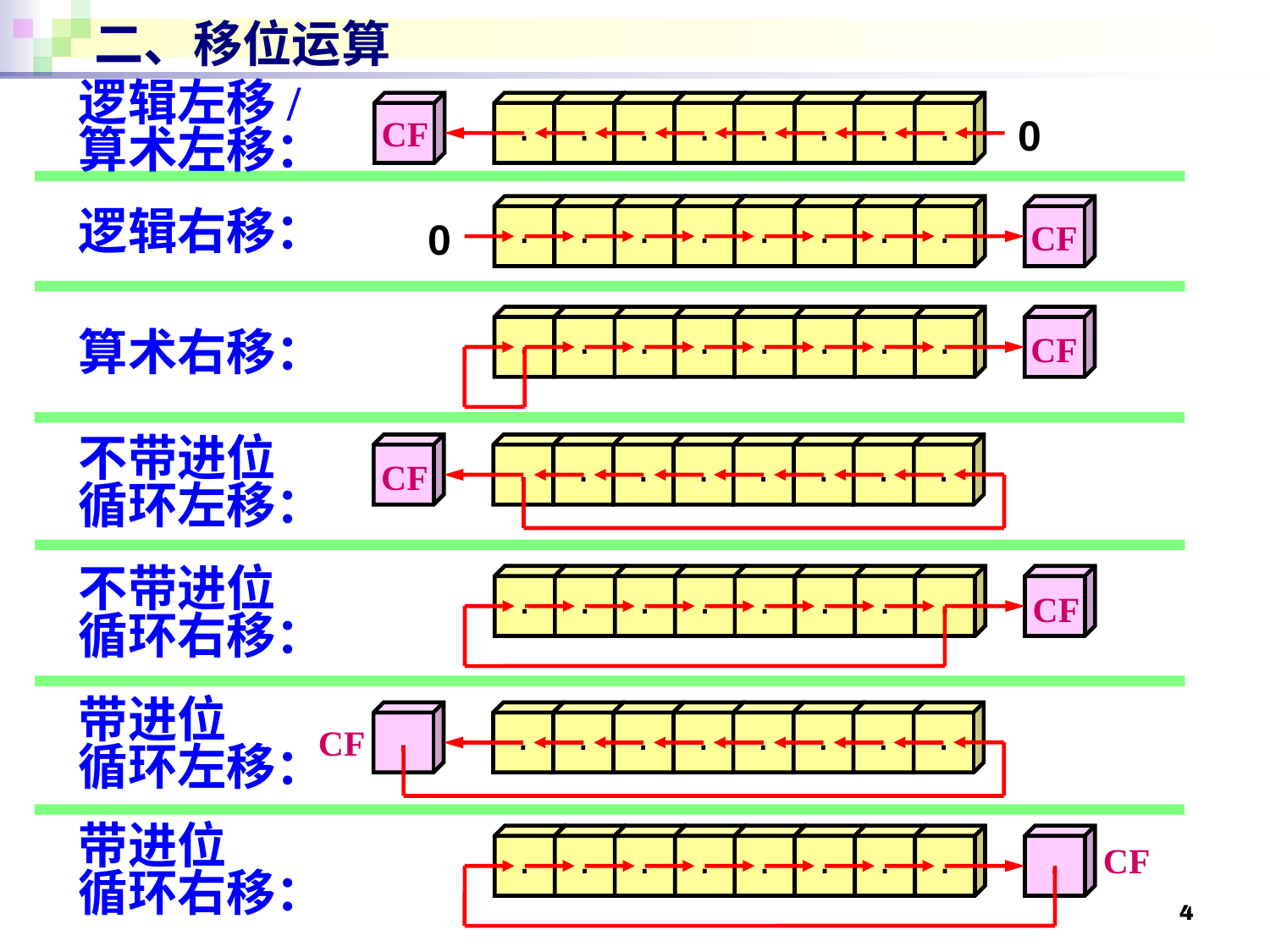

# 二、移位运算
逻辑左移/
算术左移：

·
·
·
·
·
·
·
·
0
CF

逻辑右移：
·
·
·
·
·
·
·
·

0
CF

·
·
·
·
·
·
·
·

算术右移：
CF

不带进位
循环左移：

·
·
·
·
·
·
·
·
CF

不带进位
循环右移：
·
·
·
·
·
·
·
·

CF

带进位
循环左移：
·
·
·
·
·
·
·
·
·
CF

带进位
循环右移：
·
·
·
·
·
·
·
·
·
CF

4